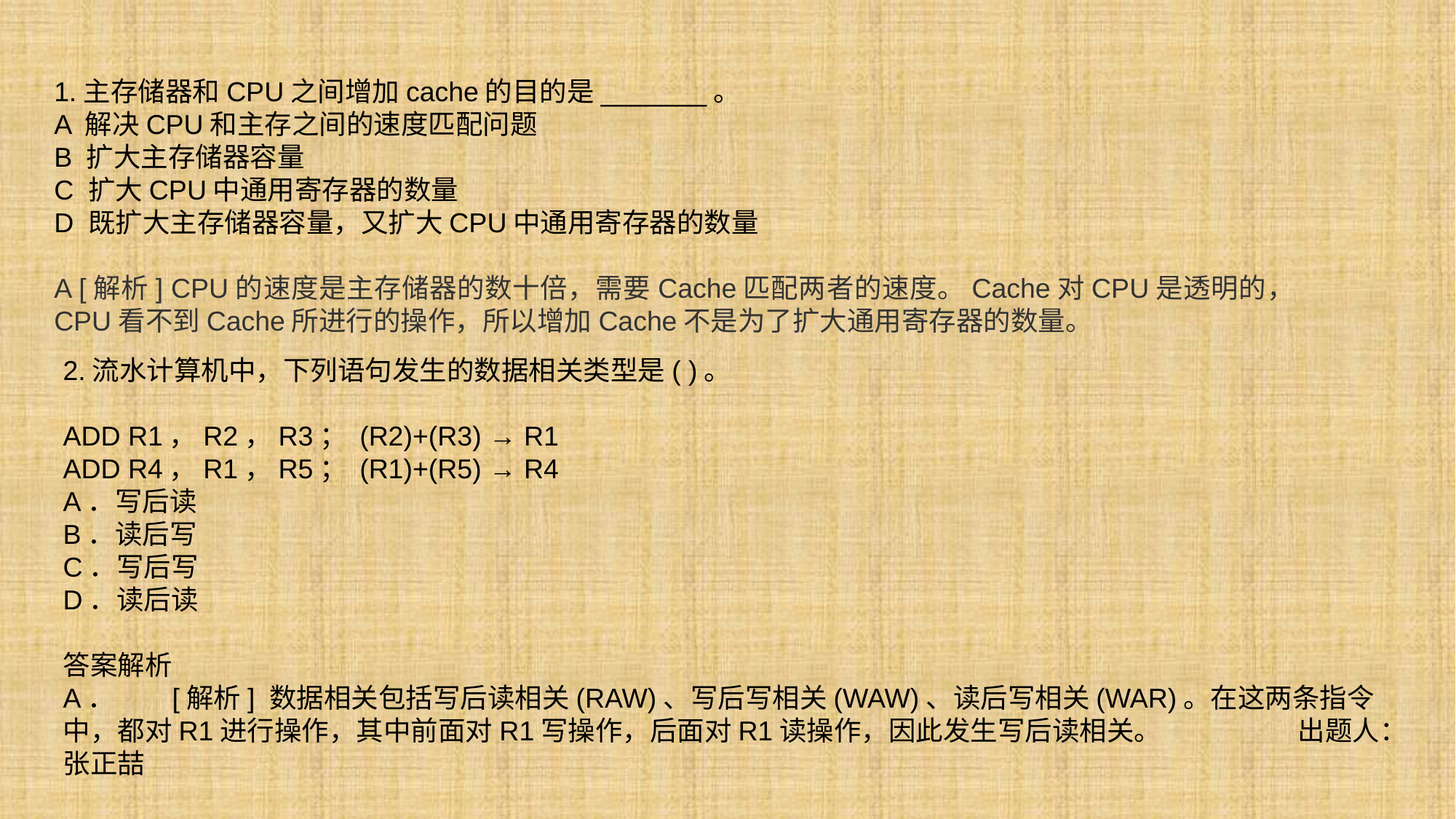

1.主存储器和CPU之间增加cache的目的是_______。
A 解决CPU和主存之间的速度匹配问题
B 扩大主存储器容量
C 扩大CPU中通用寄存器的数量
D 既扩大主存储器容量，又扩大CPU中通用寄存器的数量

A [解析] CPU的速度是主存储器的数十倍，需要Cache匹配两者的速度。Cache对CPU是透明的，CPU看不到Cache所进行的操作，所以增加Cache不是为了扩大通用寄存器的数量。
2.流水计算机中，下列语句发生的数据相关类型是( )。

ADD R1，R2，R3； (R2)+(R3) → R1
ADD R4，R1，R5； (R1)+(R5) → R4
A．写后读
B．读后写
C．写后写
D．读后读

答案解析
A．	[解析] 数据相关包括写后读相关(RAW)、写后写相关(WAW)、读后写相关(WAR)。在这两条指令中，都对R1进行操作，其中前面对R1写操作，后面对R1读操作，因此发生写后读相关。                      出题人：张正喆